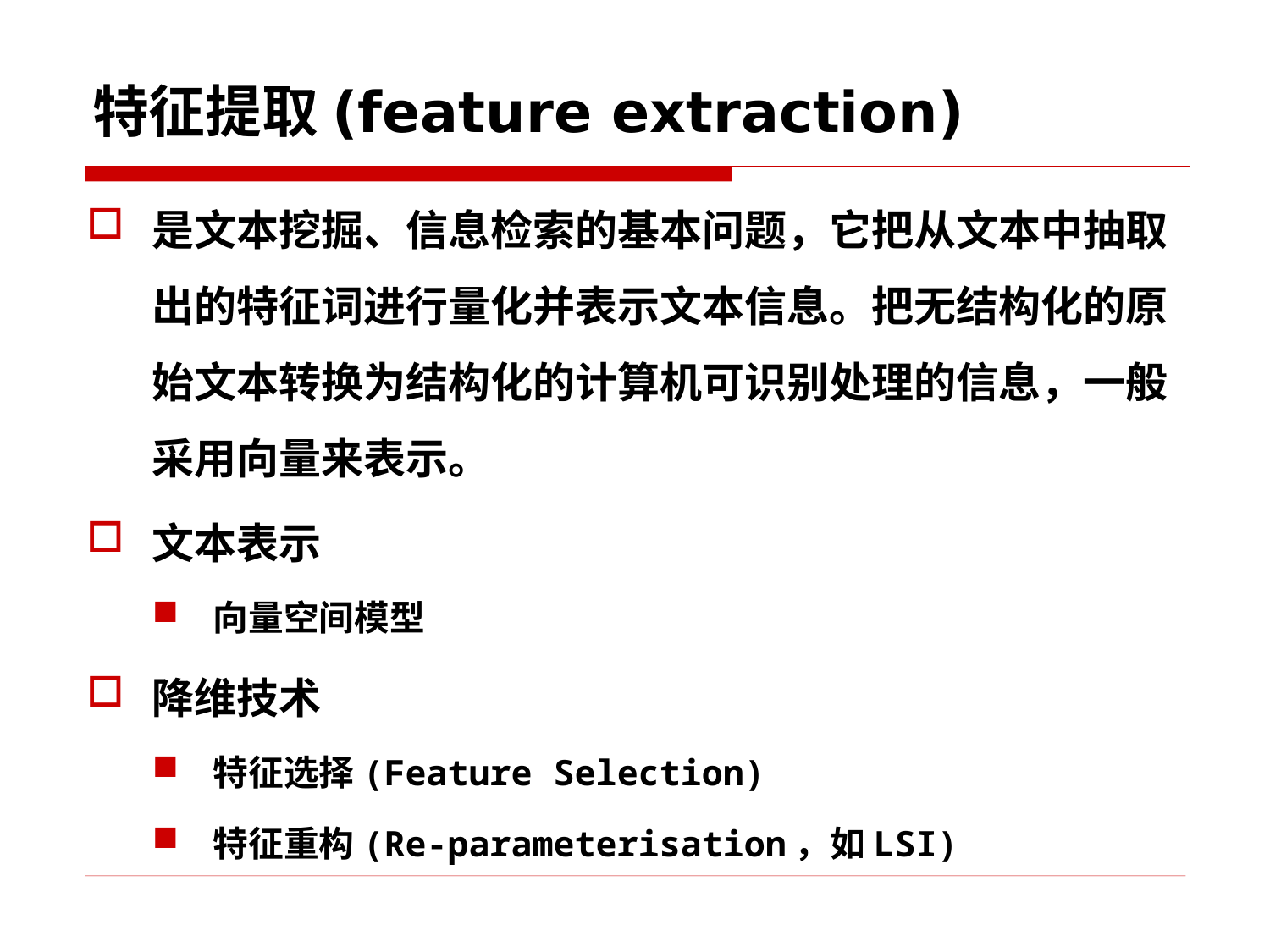

# 特征提取(feature extraction)
是文本挖掘、信息检索的基本问题，它把从文本中抽取出的特征词进行量化并表示文本信息。把无结构化的原始文本转换为结构化的计算机可识别处理的信息，一般采用向量来表示。
文本表示
向量空间模型
降维技术
特征选择(Feature Selection)
特征重构(Re-parameterisation，如LSI)